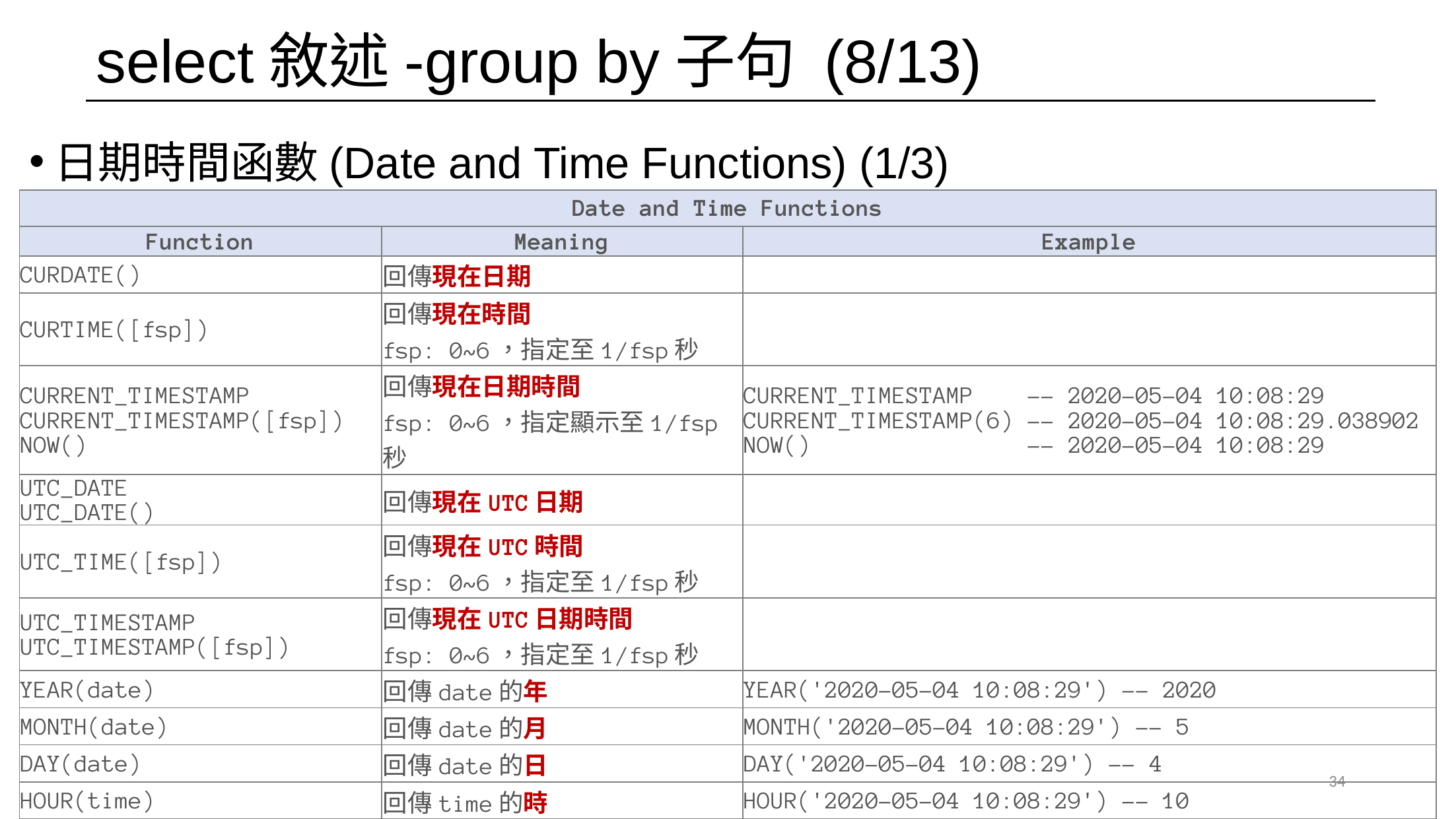

# select敘述-group by子句 (8/13)
日期時間函數(Date and Time Functions) (1/3)
| Date and Time Functions |  |  |
| --- | --- | --- |
| Function | Meaning | Example |
| CURDATE() | 回傳現在日期 |  |
| CURTIME([fsp]) | 回傳現在時間 fsp: 0~6，指定至1/fsp秒 |  |
| CURRENT\_TIMESTAMP CURRENT\_TIMESTAMP([fsp]) NOW() | 回傳現在日期時間 fsp: 0~6，指定顯示至1/fsp秒 | CURRENT\_TIMESTAMP -- 2020-05-04 10:08:29 CURRENT\_TIMESTAMP(6) -- 2020-05-04 10:08:29.038902 NOW() -- 2020-05-04 10:08:29 |
| UTC\_DATE UTC\_DATE() | 回傳現在UTC日期 |  |
| UTC\_TIME([fsp]) | 回傳現在UTC時間 fsp: 0~6，指定至1/fsp秒 |  |
| UTC\_TIMESTAMP UTC\_TIMESTAMP([fsp]) | 回傳現在UTC日期時間 fsp: 0~6，指定至1/fsp秒 |  |
| YEAR(date) | 回傳date的年 | YEAR('2020-05-04 10:08:29') -- 2020 |
| MONTH(date) | 回傳date的月 | MONTH('2020-05-04 10:08:29') -- 5 |
| DAY(date) | 回傳date的日 | DAY('2020-05-04 10:08:29') -- 4 |
| HOUR(time) | 回傳time的時 | HOUR('2020-05-04 10:08:29') -- 10 |
| MINUTE(time) | 回傳time的分 | MINUTE('2020-05-04 10:08:29') -- 8 |
| SECOND(time) | 回傳time的秒 | SECOND('2020-05-04 10:08:29') -- 29 |
34